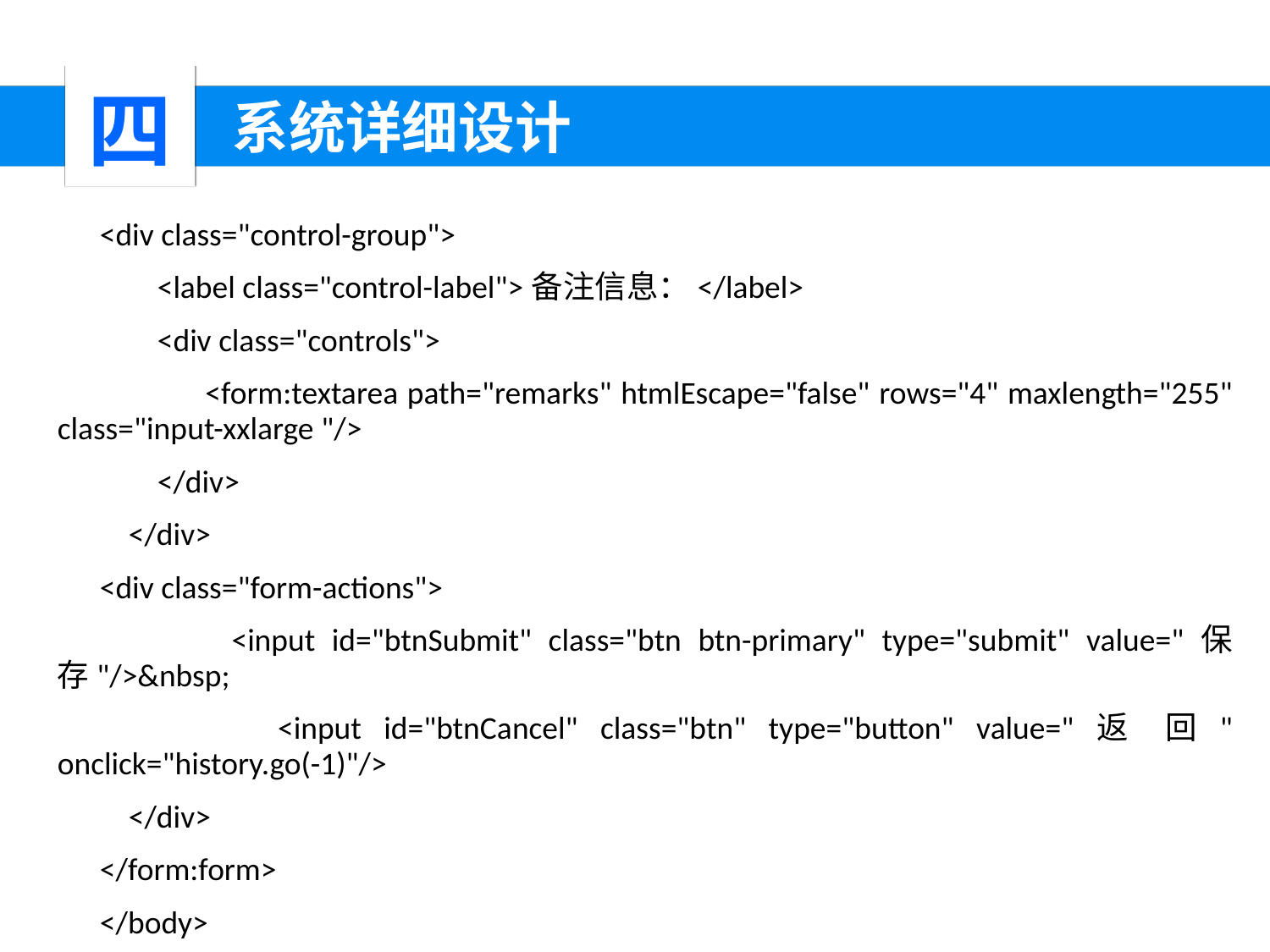

四
                系统详细设计
<div class="control-group">
        <label class="control-label">备注信息：</label>
        <div class="controls">
            <form:textarea path="remarks" htmlEscape="false" rows="4" maxlength="255" class="input-xxlarge "/>
        </div>
    </div>
<div class="form-actions">
        <input id="btnSubmit" class="btn btn-primary" type="submit" value="保 存"/>&nbsp;
        <input id="btnCancel" class="btn" type="button" value="返 回" onclick="history.go(-1)"/>
    </div>
</form:form>
</body>